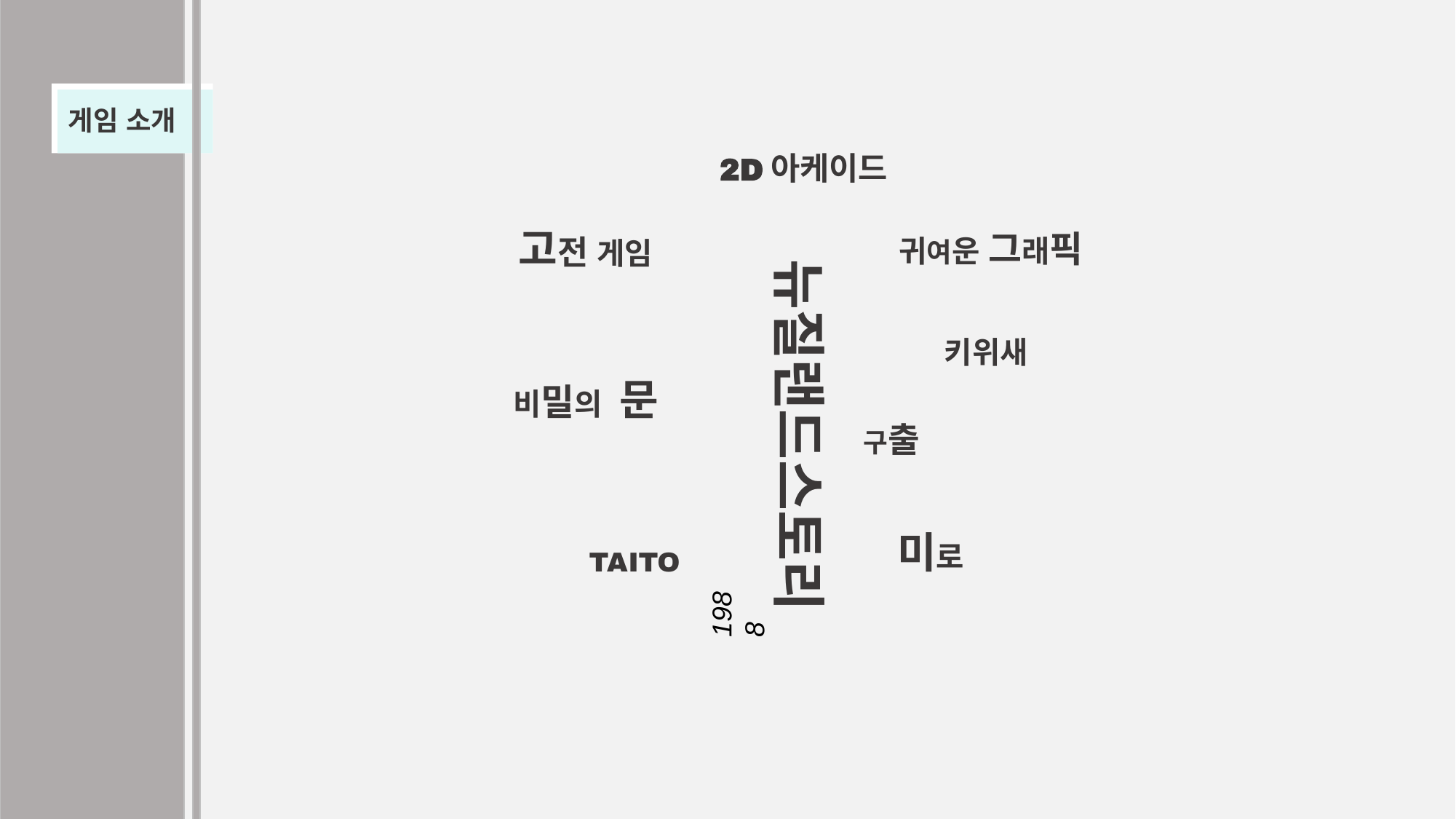

게임 소개

2D아케이드
귀여운 그래픽
고전 게임
뉴질랜드스토리
키위새

비밀의  문
구출

미로
TAITO
1988